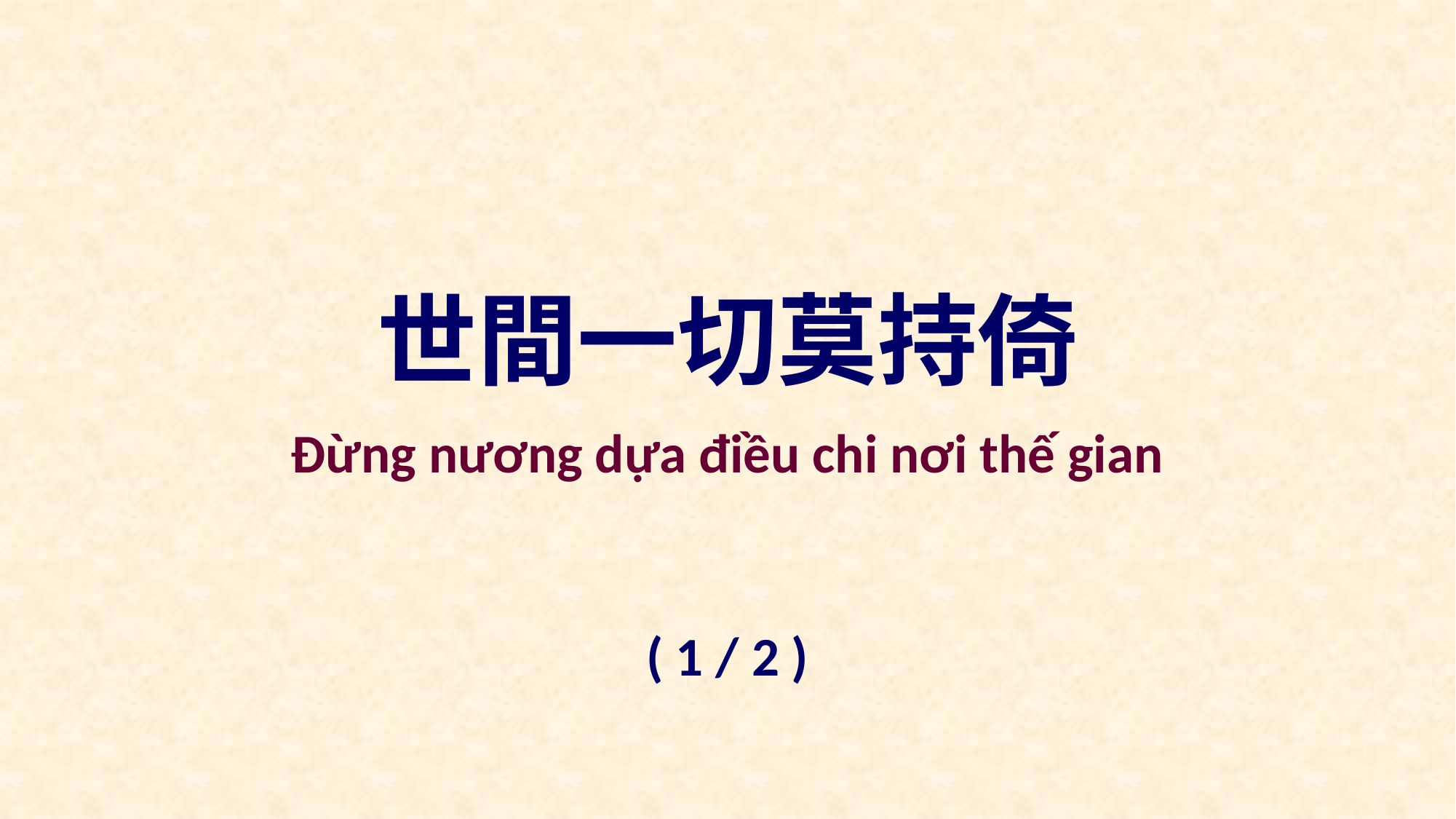

世間一切莫持倚
Đừng nương dựa điều chi nơi thế gian
( 1 / 2 )